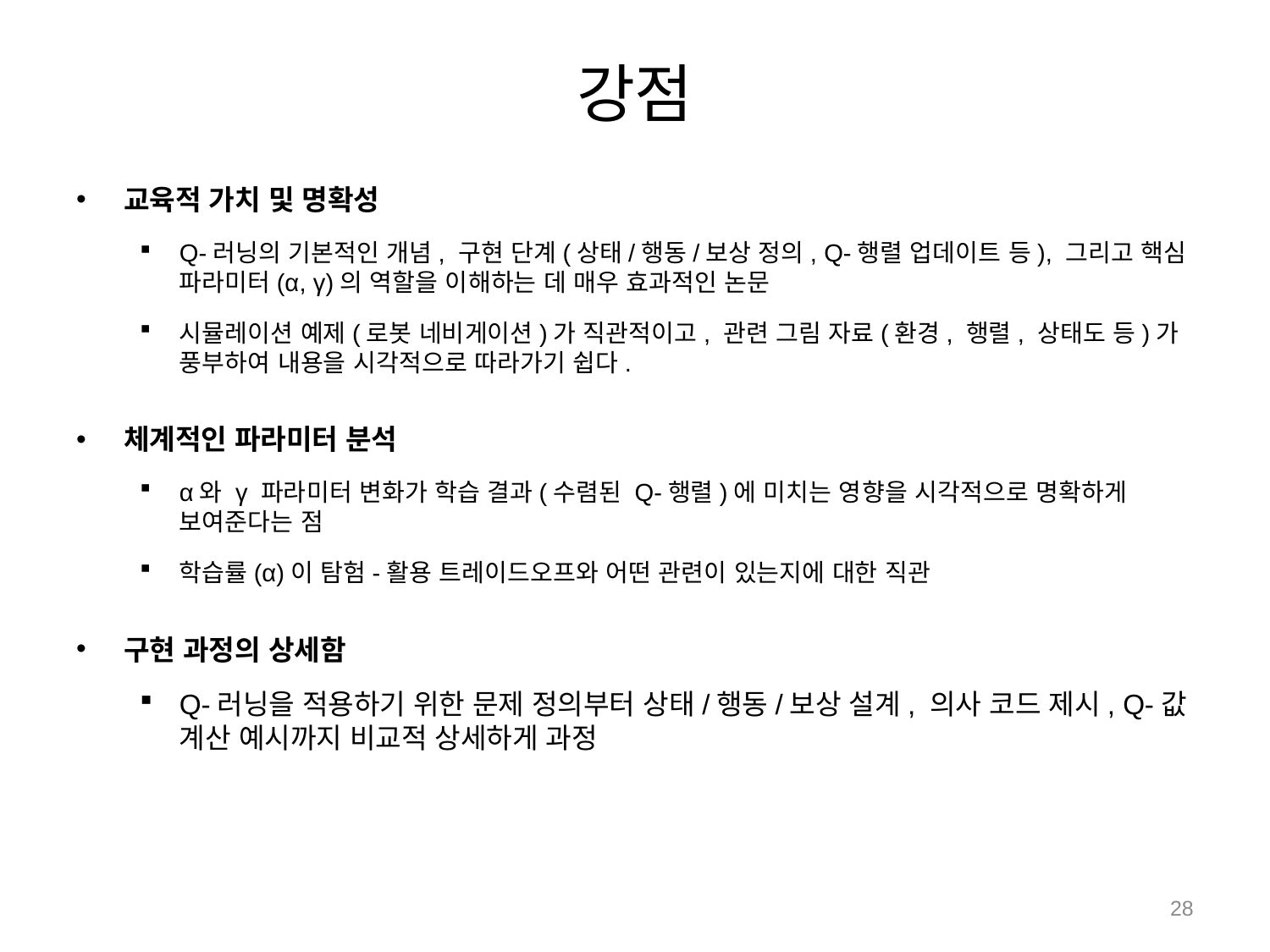

# 강점
교육적 가치 및 명확성
Q-러닝의 기본적인 개념, 구현 단계(상태/행동/보상 정의, Q-행렬 업데이트 등), 그리고 핵심 파라미터(α, γ)의 역할을 이해하는 데 매우 효과적인 논문
시뮬레이션 예제(로봇 네비게이션)가 직관적이고, 관련 그림 자료(환경, 행렬, 상태도 등)가 풍부하여 내용을 시각적으로 따라가기 쉽다.

체계적인 파라미터 분석
α와 γ 파라미터 변화가 학습 결과(수렴된 Q-행렬)에 미치는 영향을 시각적으로 명확하게 보여준다는 점
학습률(α)이 탐험-활용 트레이드오프와 어떤 관련이 있는지에 대한 직관

구현 과정의 상세함
Q-러닝을 적용하기 위한 문제 정의부터 상태/행동/보상 설계, 의사 코드 제시, Q-값 계산 예시까지 비교적 상세하게 과정
28